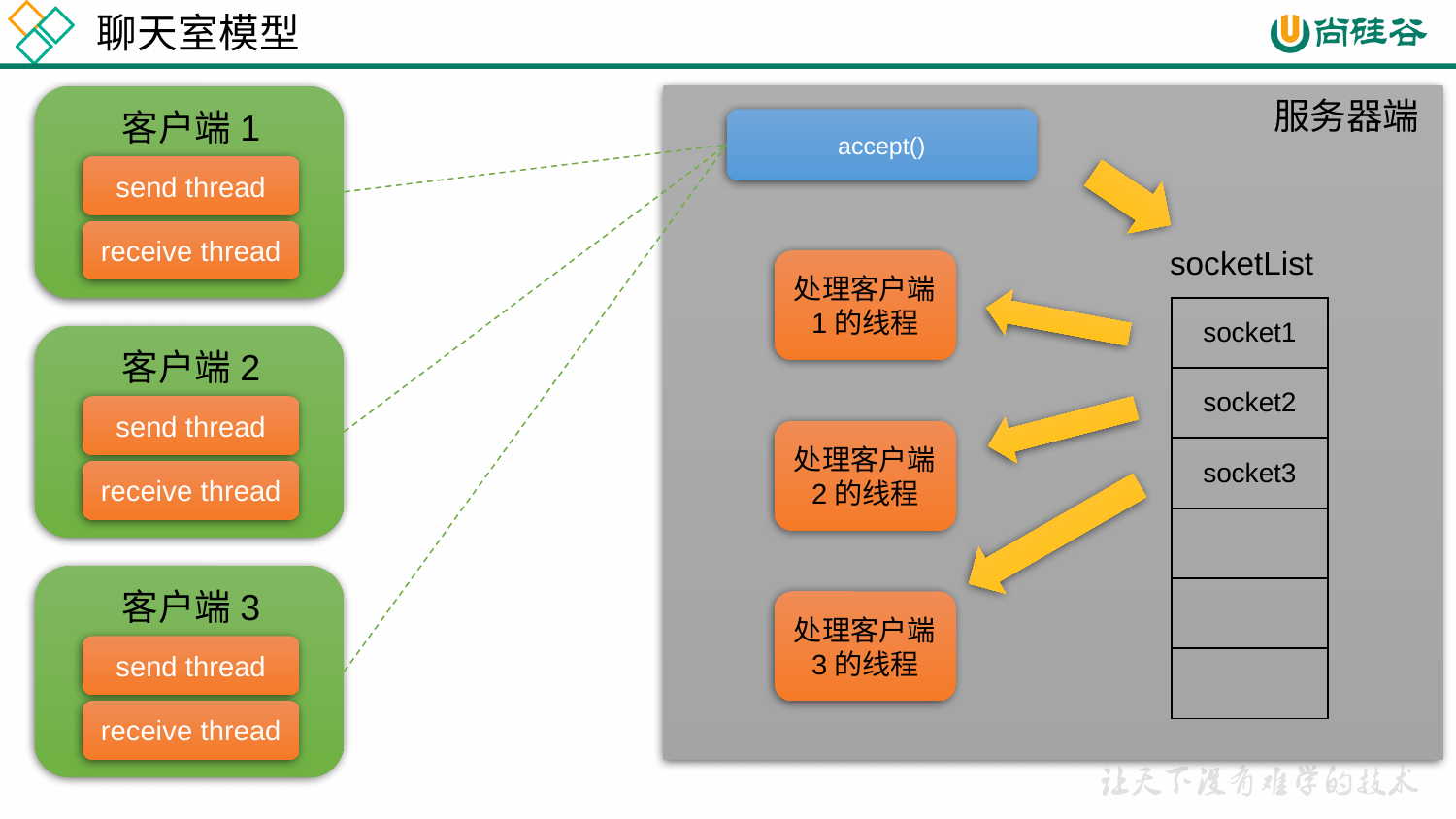

聊天室模型

服务器端
客户端1
accept()
send thread

receive thread
socketList
处理客户端1的线程
| socket1 |
| --- |
| socket2 |
| socket3 |
|  |
|  |
|  |

客户端2
send thread

处理客户端2的线程
receive thread

客户端3
处理客户端3的线程
send thread
receive thread